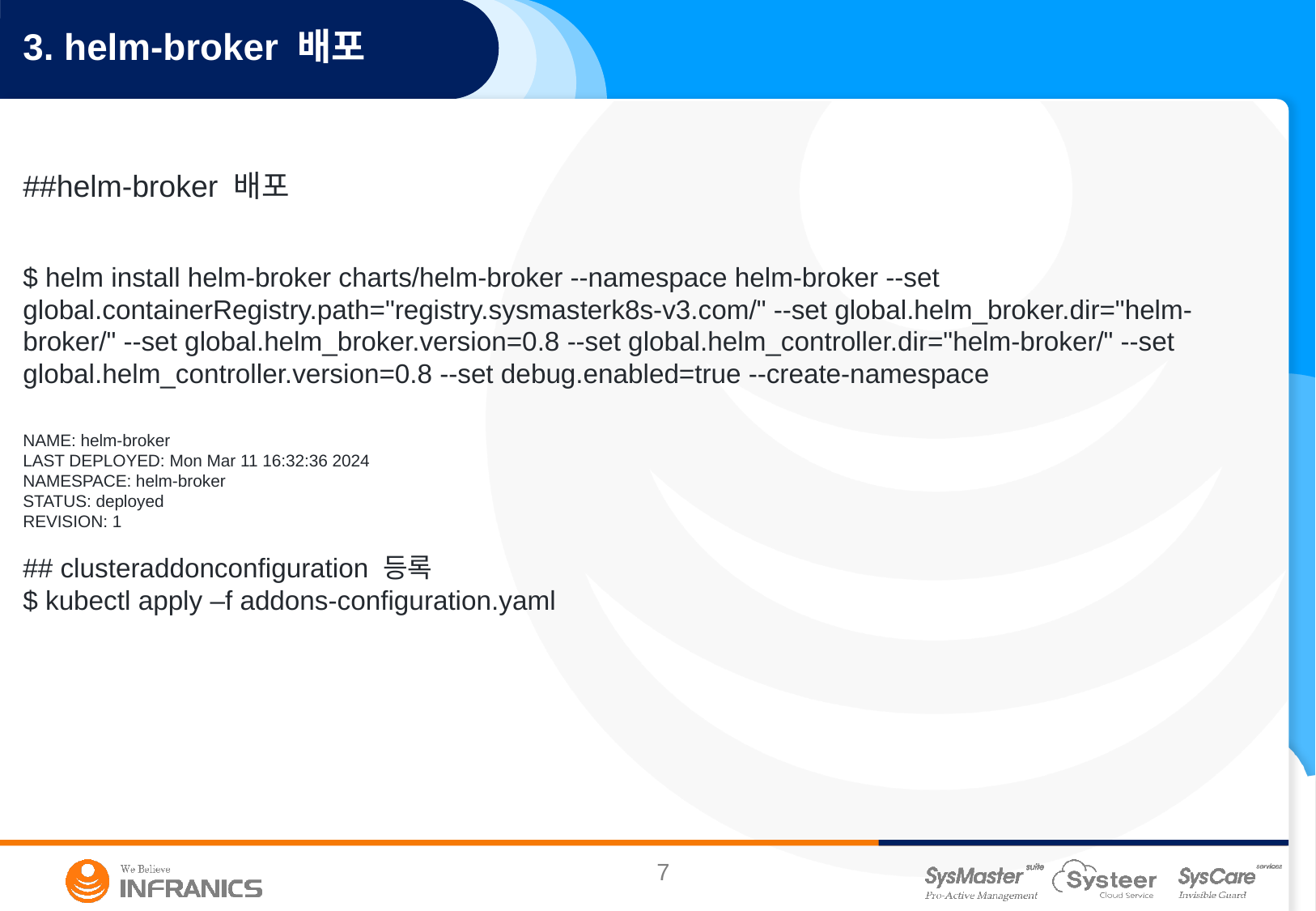

3. helm-broker 배포

##helm-broker 배포

$ helm install helm-broker charts/helm-broker --namespace helm-broker --set global.containerRegistry.path="registry.sysmasterk8s-v3.com/" --set global.helm_broker.dir="helm-broker/" --set global.helm_broker.version=0.8 --set global.helm_controller.dir="helm-broker/" --set global.helm_controller.version=0.8 --set debug.enabled=true --create-namespace

NAME: helm-broker
LAST DEPLOYED: Mon Mar 11 16:32:36 2024
NAMESPACE: helm-broker
STATUS: deployed
REVISION: 1

## clusteraddonconfiguration 등록
$ kubectl apply –f addons-configuration.yaml